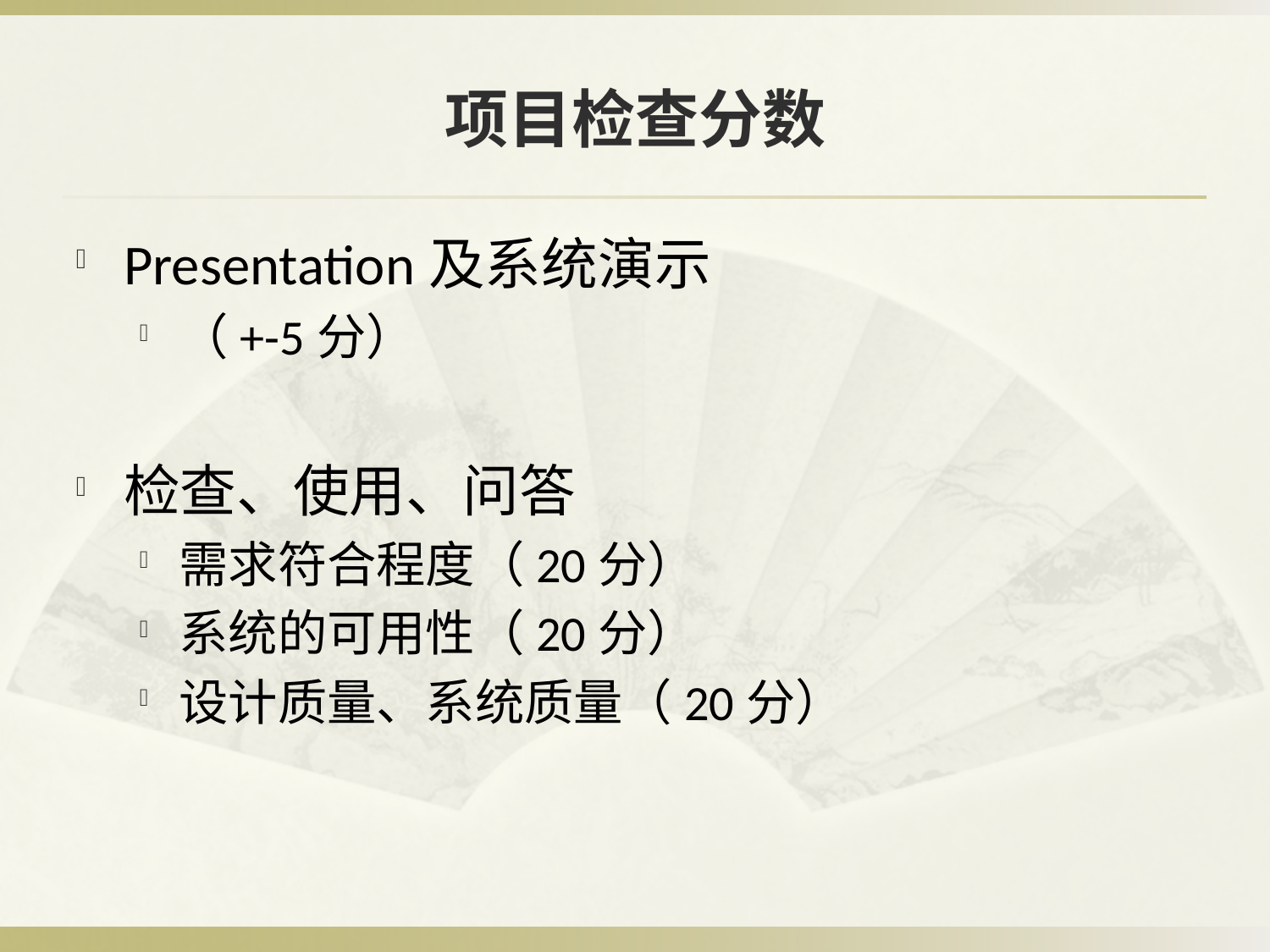

# 项目检查分数
Presentation及系统演示
（+-5分）

检查、使用、问答
需求符合程度（20分）
系统的可用性（20分）
设计质量、系统质量（20分）